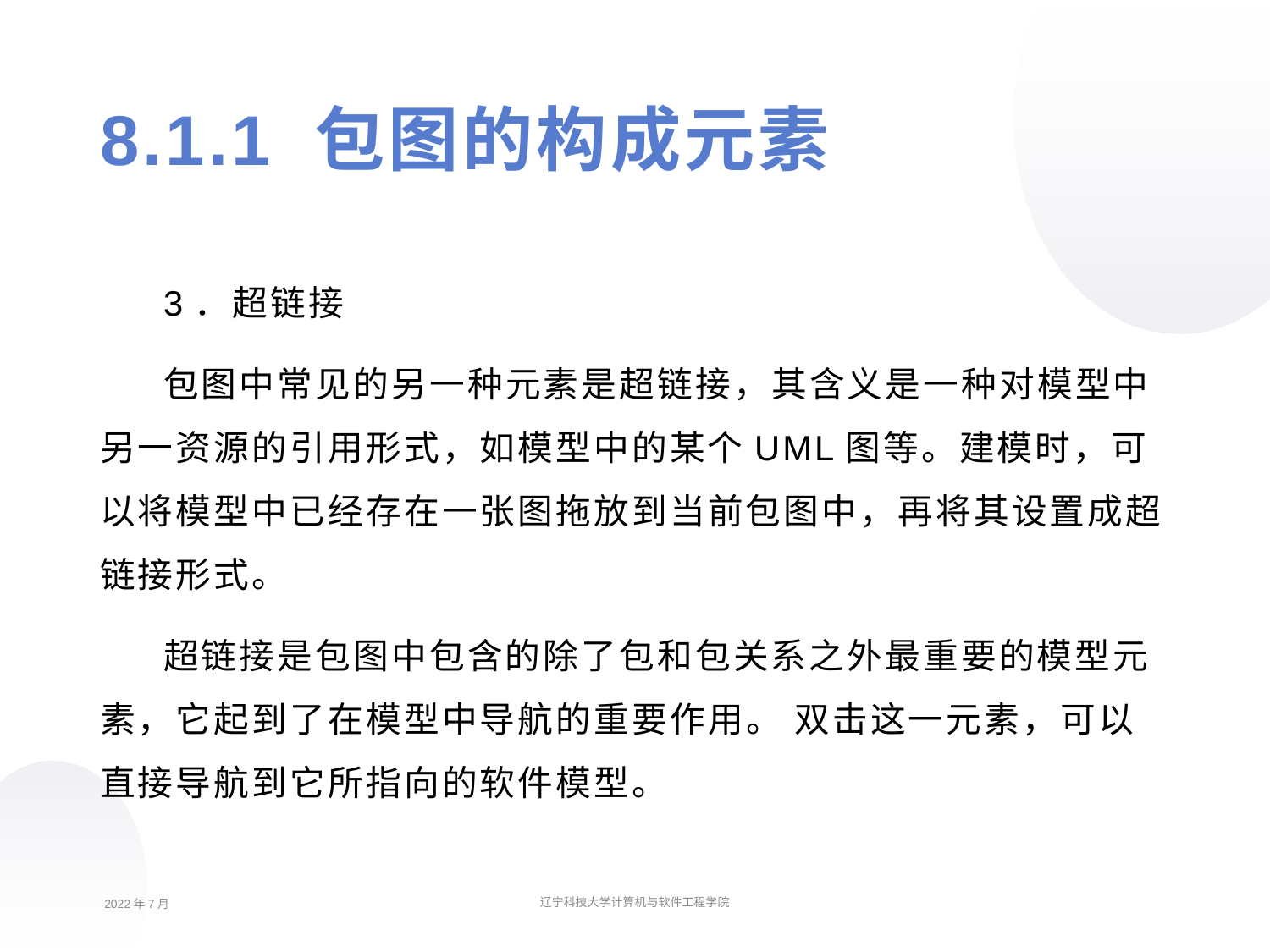

8.1.1 包图的构成元素
3．超链接
包图中常见的另一种元素是超链接，其含义是一种对模型中另一资源的引用形式，如模型中的某个UML图等。建模时，可以将模型中已经存在一张图拖放到当前包图中，再将其设置成超链接形式。
超链接是包图中包含的除了包和包关系之外最重要的模型元素，它起到了在模型中导航的重要作用。 双击这一元素，可以直接导航到它所指向的软件模型。

2022年7月
辽宁科技大学计算机与软件工程学院
17